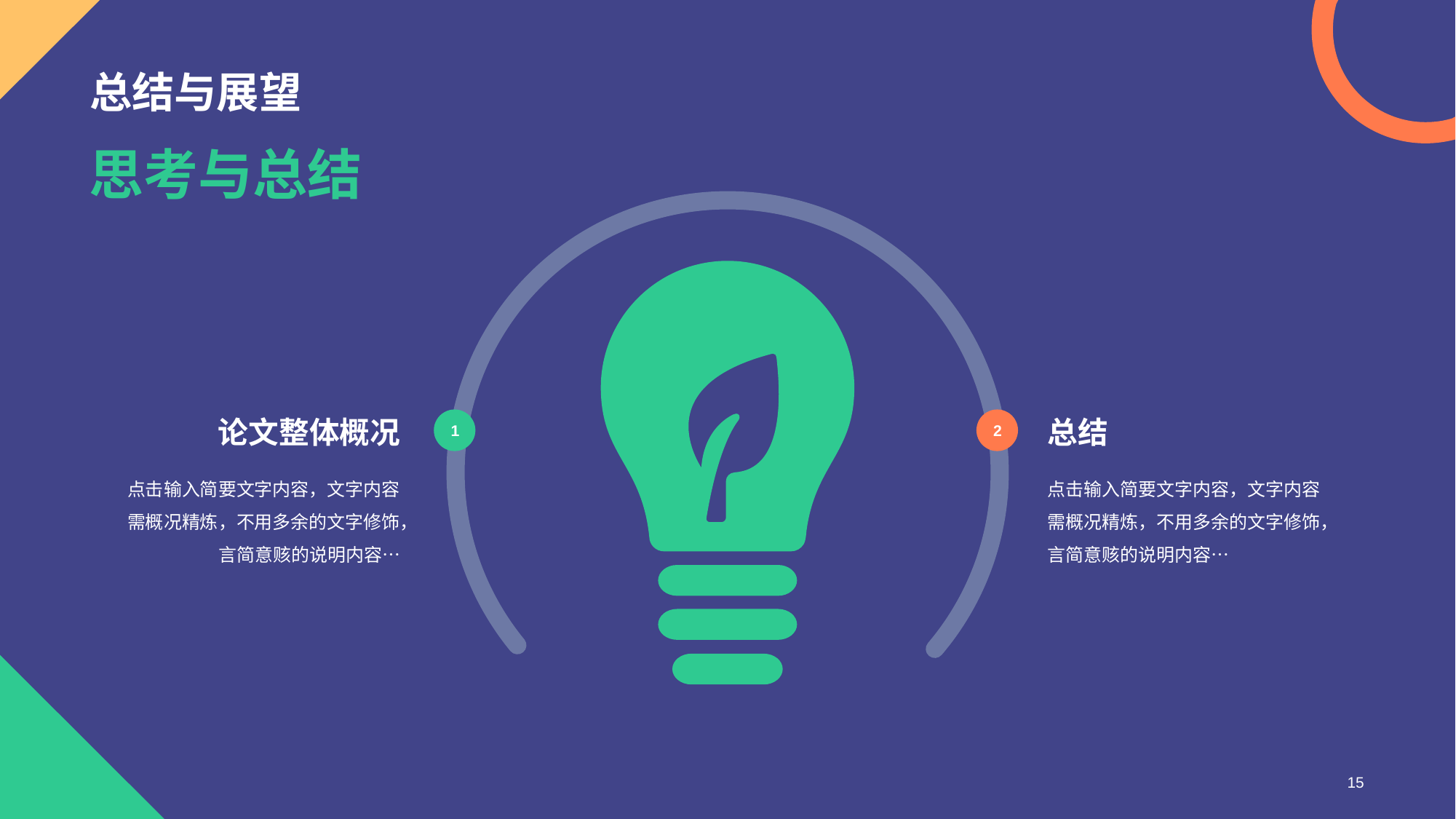

# 总结与展望
思考与总结

论文整体概况
点击输入简要文字内容，文字内容需概况精炼，不用多余的文字修饰，言简意赅的说明内容…
1
总结
点击输入简要文字内容，文字内容需概况精炼，不用多余的文字修饰，言简意赅的说明内容…
2
15